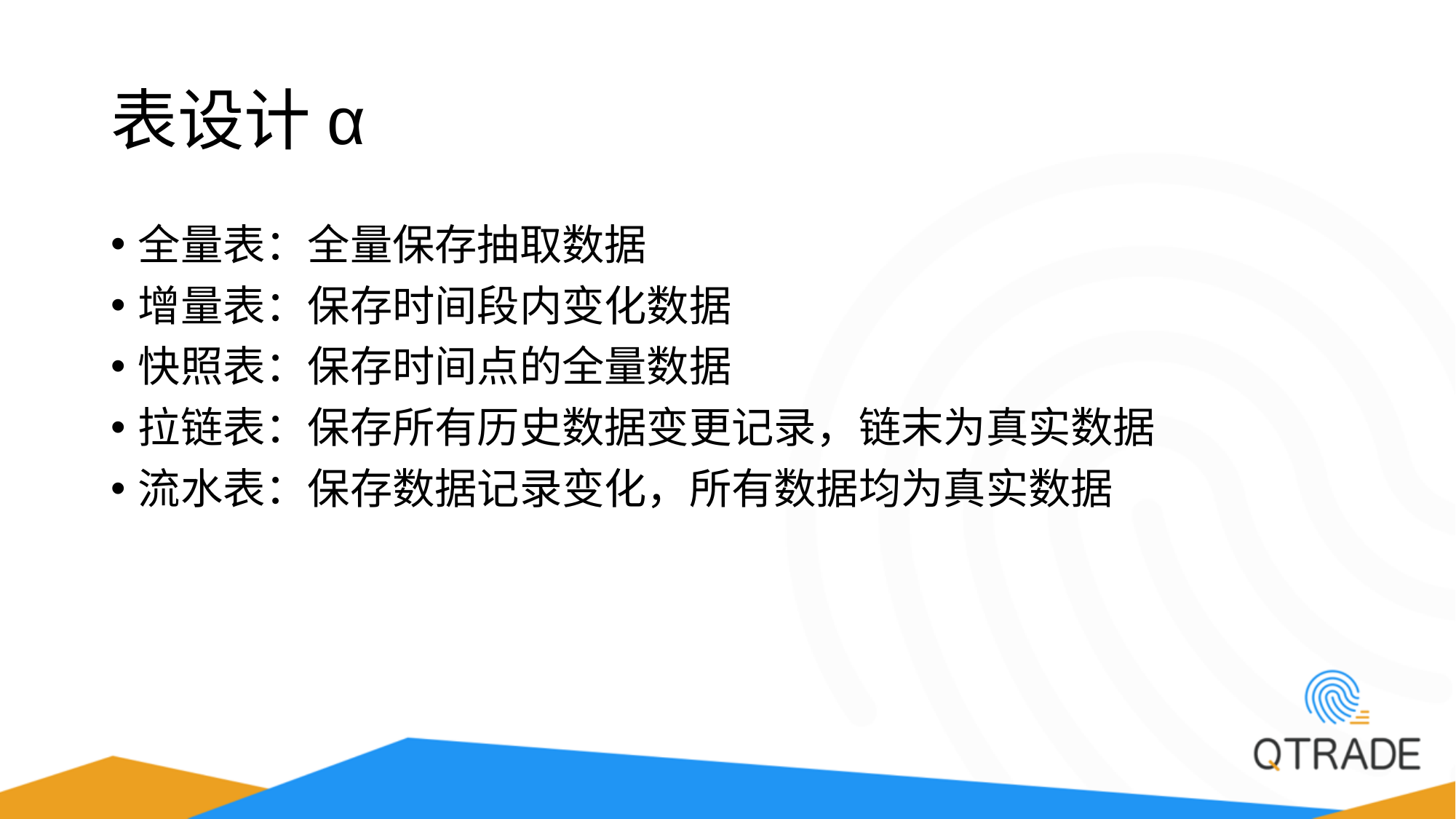

# 表设计α
全量表：全量保存抽取数据
增量表：保存时间段内变化数据
快照表：保存时间点的全量数据
拉链表：保存所有历史数据变更记录，链末为真实数据
流水表：保存数据记录变化，所有数据均为真实数据